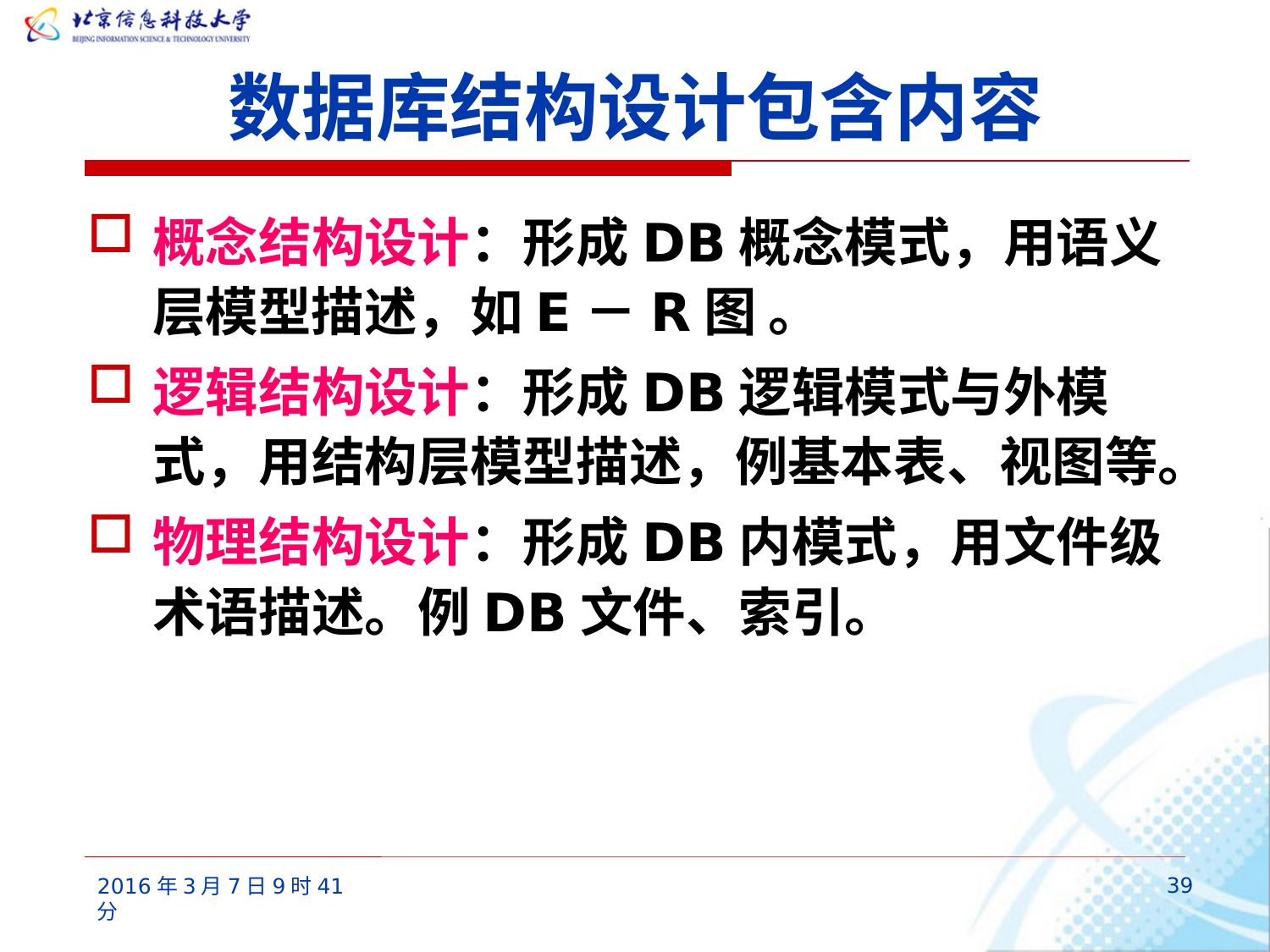

# 数据库结构设计包含内容
概念结构设计：形成DB概念模式，用语义层模型描述，如E－R图 。
逻辑结构设计：形成DB逻辑模式与外模式，用结构层模型描述，例基本表、视图等。
物理结构设计：形成DB内模式，用文件级术语描述。例DB文件、索引。
2016年3月7日9时41分